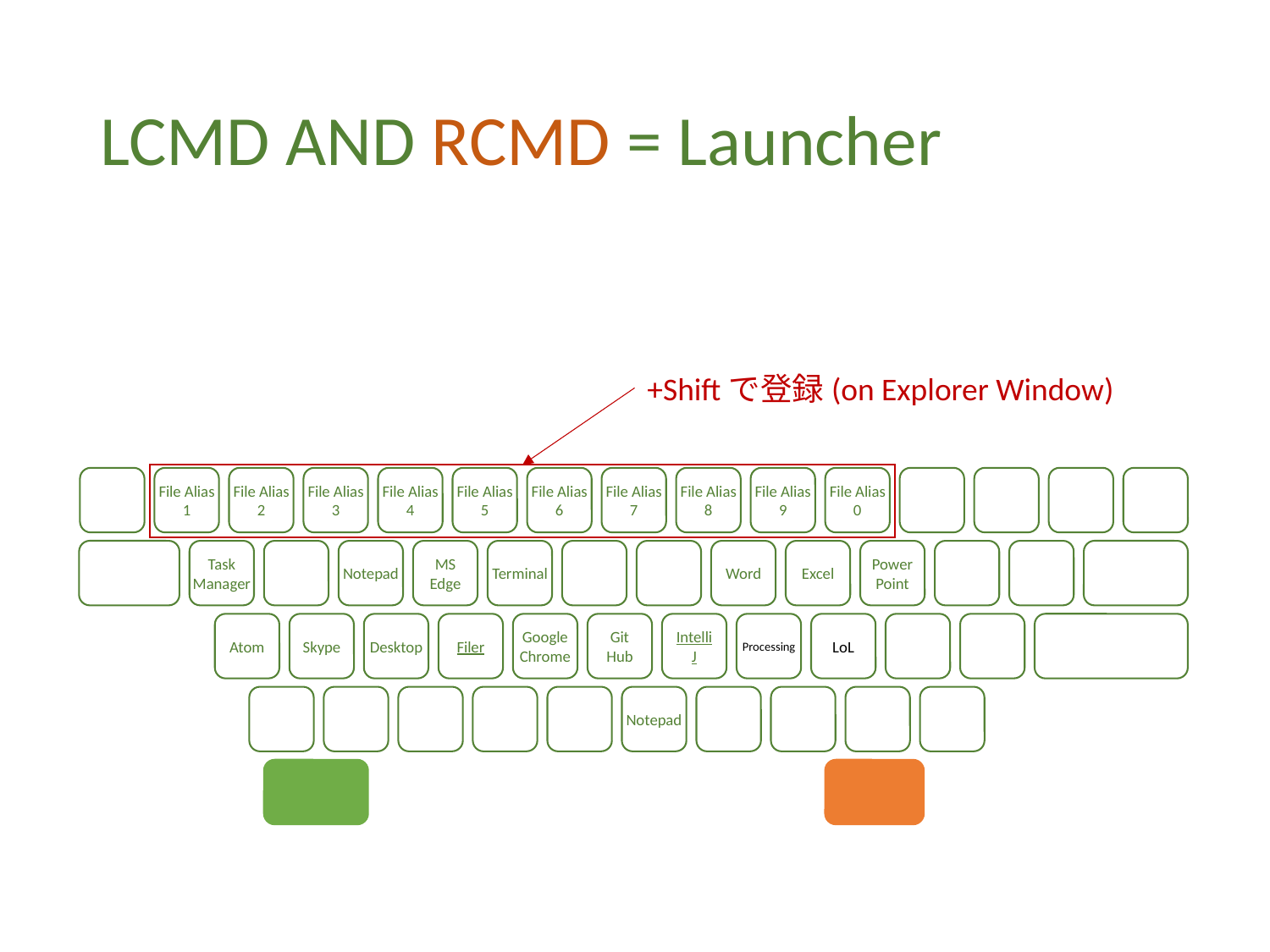

# LCMD AND RCMD = Launcher
+Shiftで登録(on Explorer Window)

File Alias
1
File Alias
2
File Alias
3
File Alias
4
File Alias
5
File Alias
6
File Alias
7
File Alias
8
File Alias
9
File Alias
0

Task
Manager

Notepad
MS
Edge
Terminal

Word
Excel
Power
Point

Atom
Skype
Desktop
Filer
Google
Chrome
Git
Hub
Intelli
J
Processing
LoL

Notepad